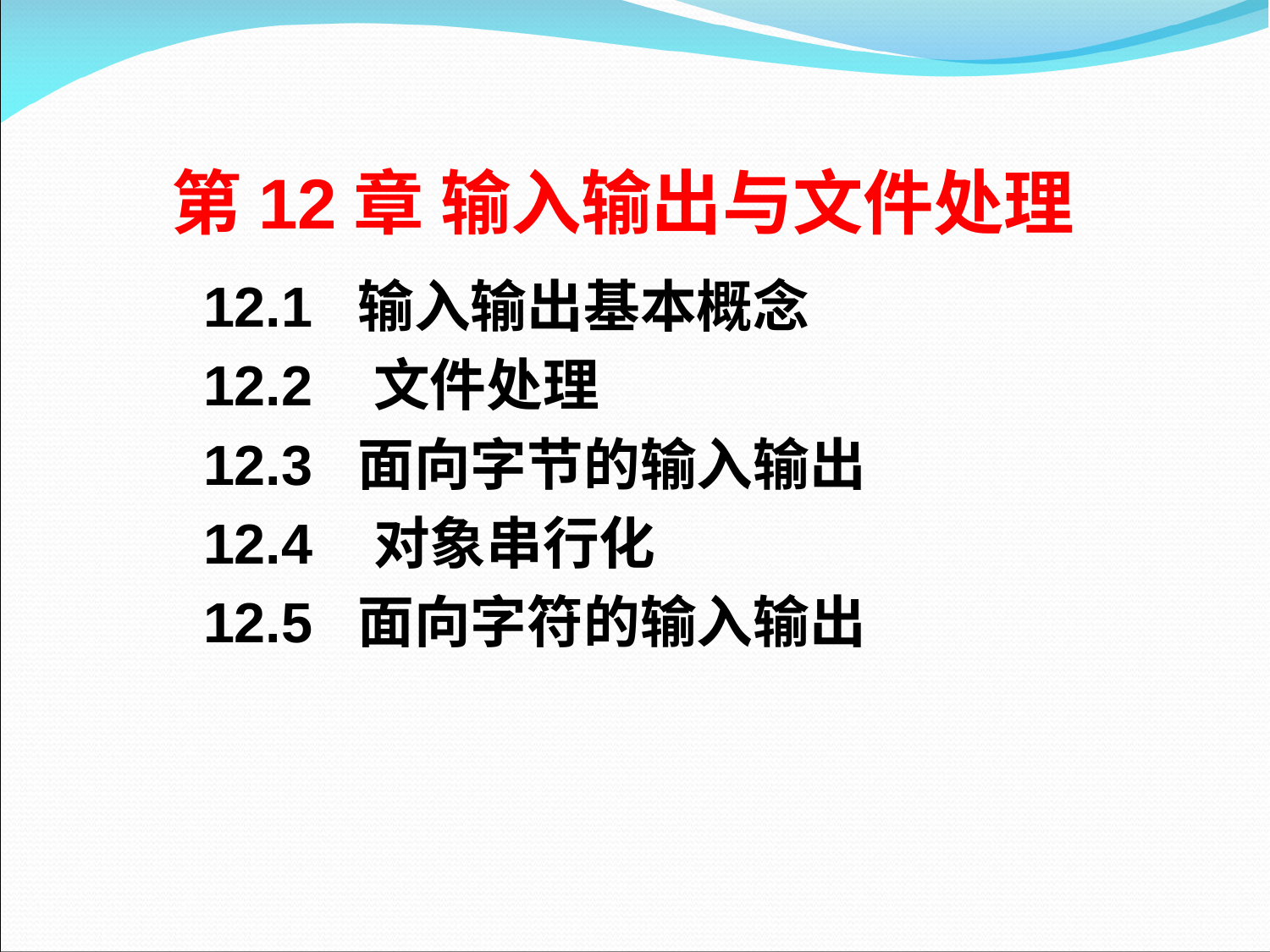

第12章 输入输出与文件处理
12.1  输入输出基本概念
12.2   文件处理
12.3  面向字节的输入输出
12.4   对象串行化
12.5  面向字符的输入输出